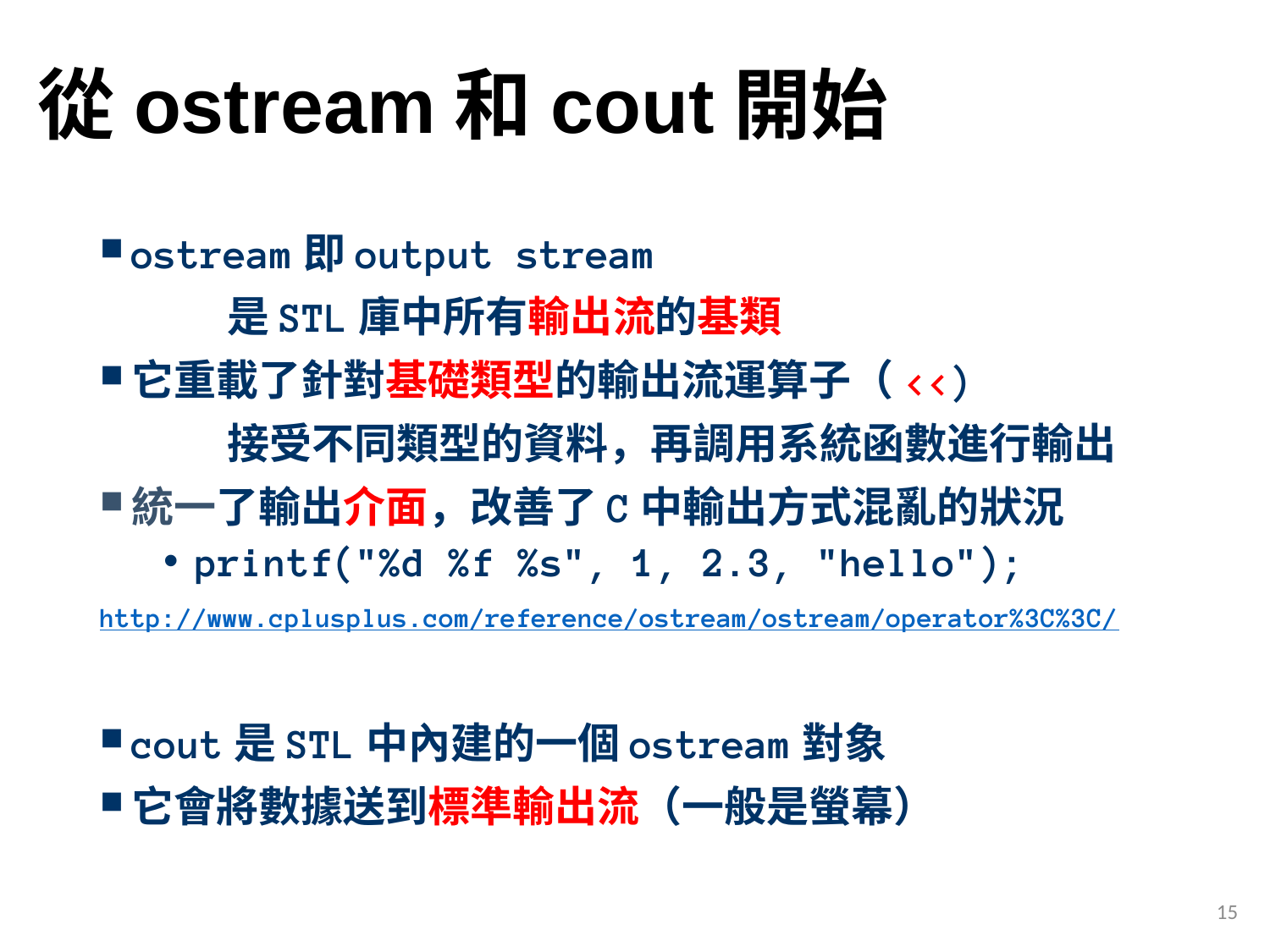

# 從ostream和cout開始
ostream即output stream
	是STL庫中所有輸出流的基類
它重載了針對基礎類型的輸出流運算子（<<)
	接受不同類型的資料，再調用系統函數進行輸出
統一了輸出介面，改善了C中輸出方式混亂的狀況
printf("%d %f %s", 1, 2.3, "hello");
http://www.cplusplus.com/reference/ostream/ostream/operator%3C%3C/

cout是STL中內建的一個ostream對象
它會將數據送到標準輸出流（一般是螢幕）
15